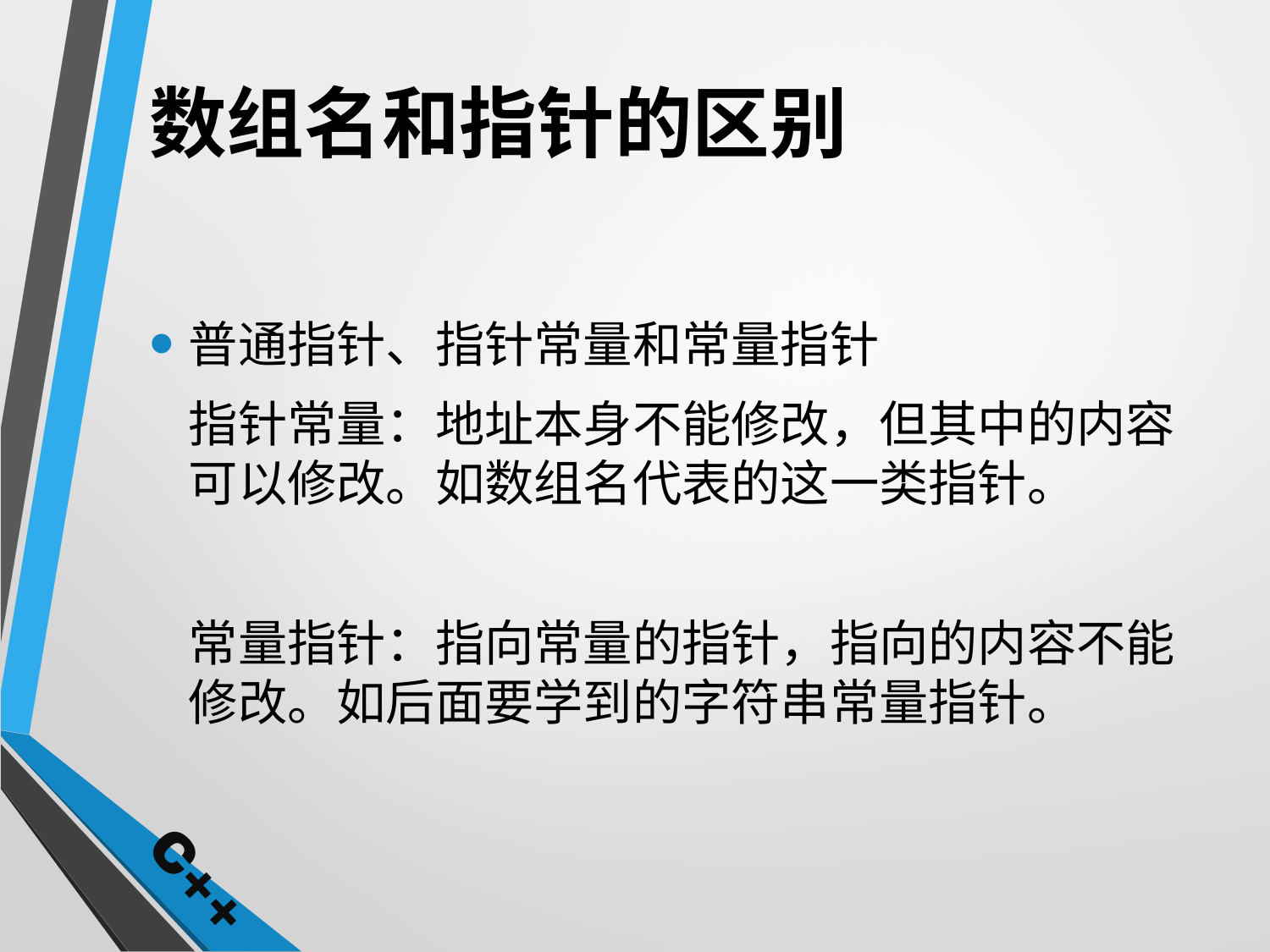

# 数组名和指针的区别
普通指针、指针常量和常量指针
	指针常量：地址本身不能修改，但其中的内容可以修改。如数组名代表的这一类指针。

	常量指针：指向常量的指针，指向的内容不能修改。如后面要学到的字符串常量指针。